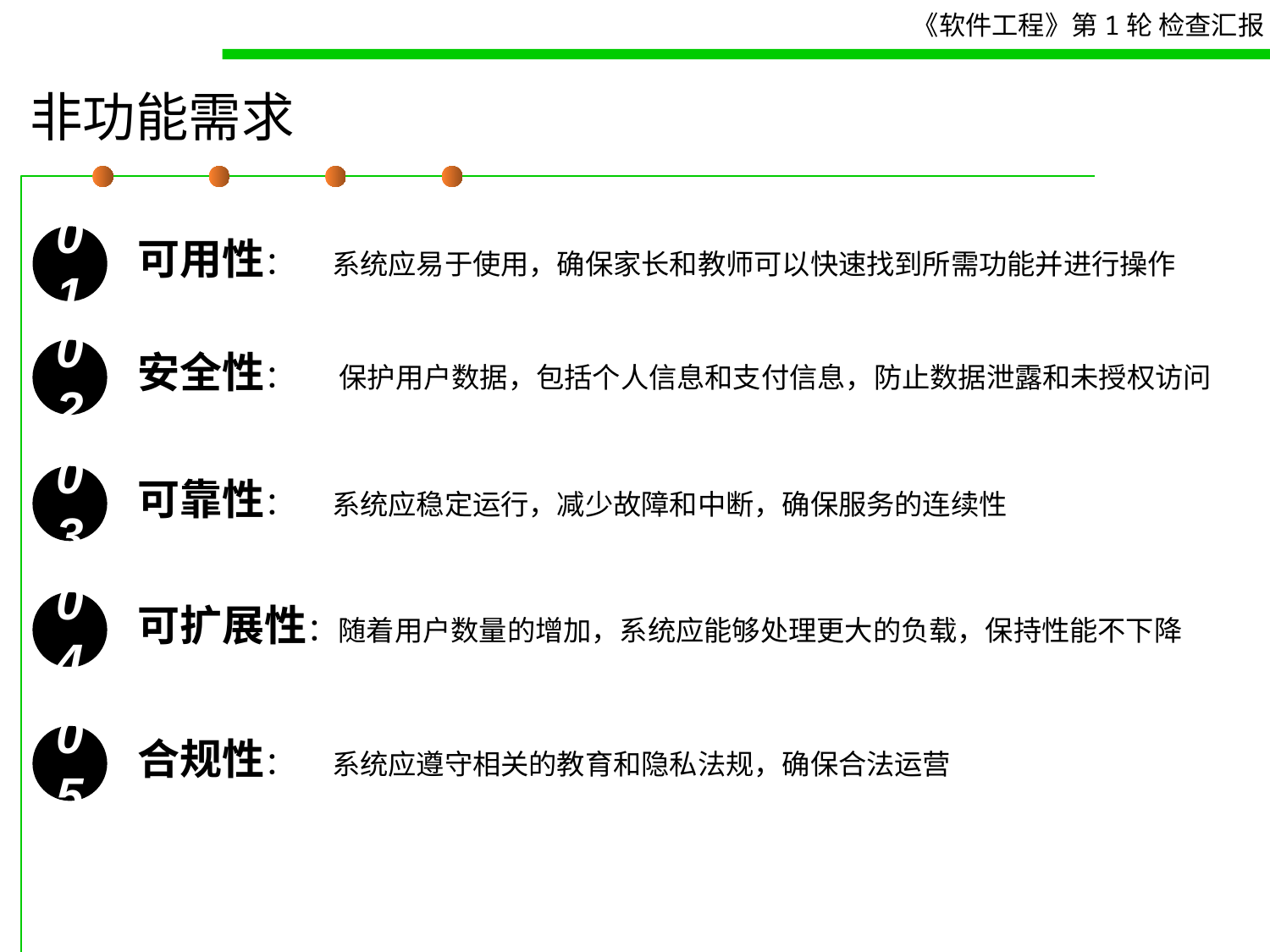

# 非功能需求
01
可用性：     系统应易于使用，确保家长和教师可以快速找到所需功能并进行操作
02
安全性：      保护用户数据，包括个人信息和支付信息，防止数据泄露和未授权访问
03
可靠性：     系统应稳定运行，减少故障和中断，确保服务的连续性
04
可扩展性：随着用户数量的增加，系统应能够处理更大的负载，保持性能不下降
05
合规性：     系统应遵守相关的教育和隐私法规，确保合法运营